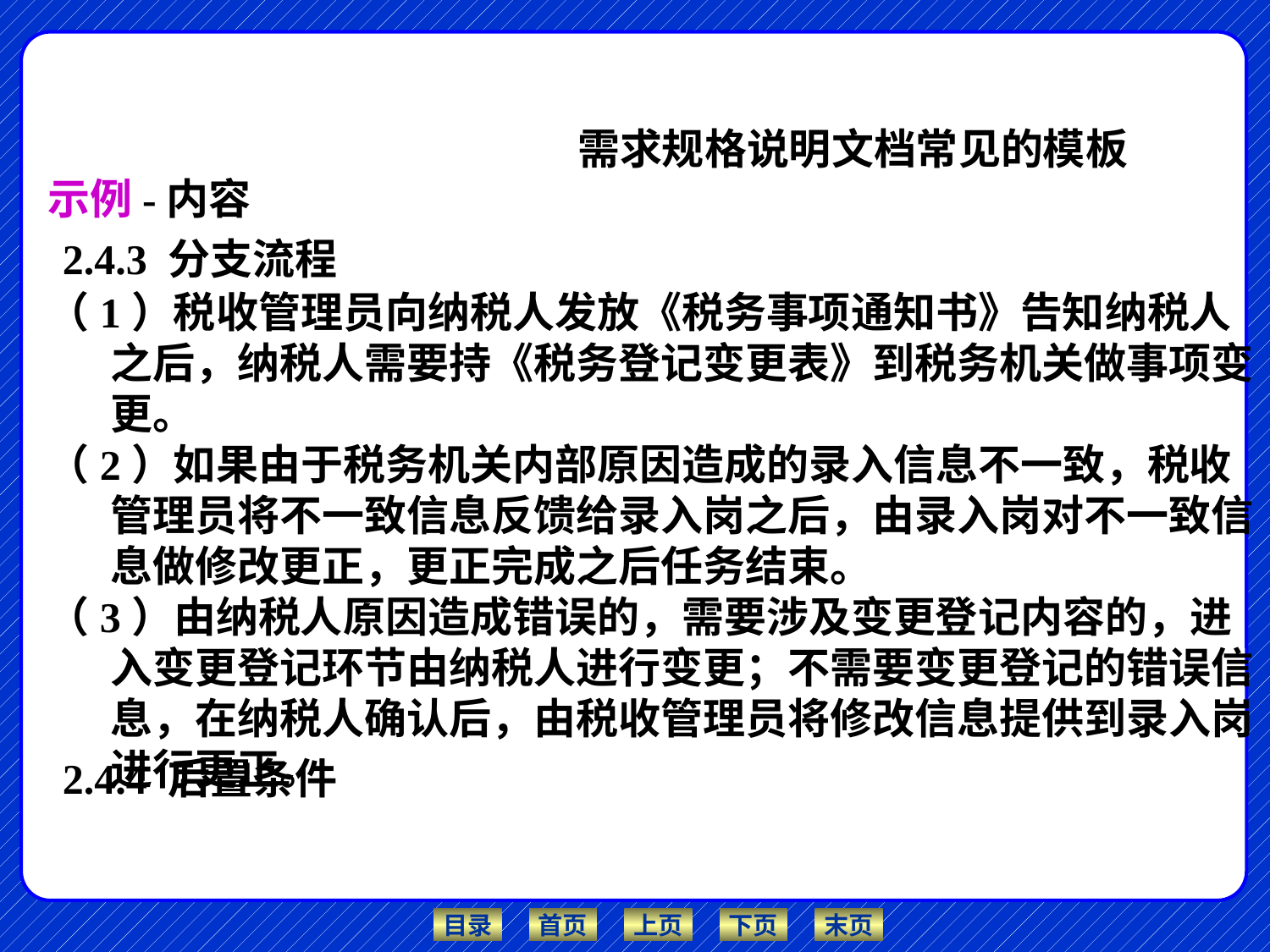

33
需求规格说明文档常见的模板
示例-内容
2.4.3 分支流程
（1）税收管理员向纳税人发放《税务事项通知书》告知纳税人之后，纳税人需要持《税务登记变更表》到税务机关做事项变更。
（2）如果由于税务机关内部原因造成的录入信息不一致，税收管理员将不一致信息反馈给录入岗之后，由录入岗对不一致信息做修改更正，更正完成之后任务结束。
（3）由纳税人原因造成错误的，需要涉及变更登记内容的，进入变更登记环节由纳税人进行变更；不需要变更登记的错误信息，在纳税人确认后，由税收管理员将修改信息提供到录入岗进行更正。
2.4.4 后置条件